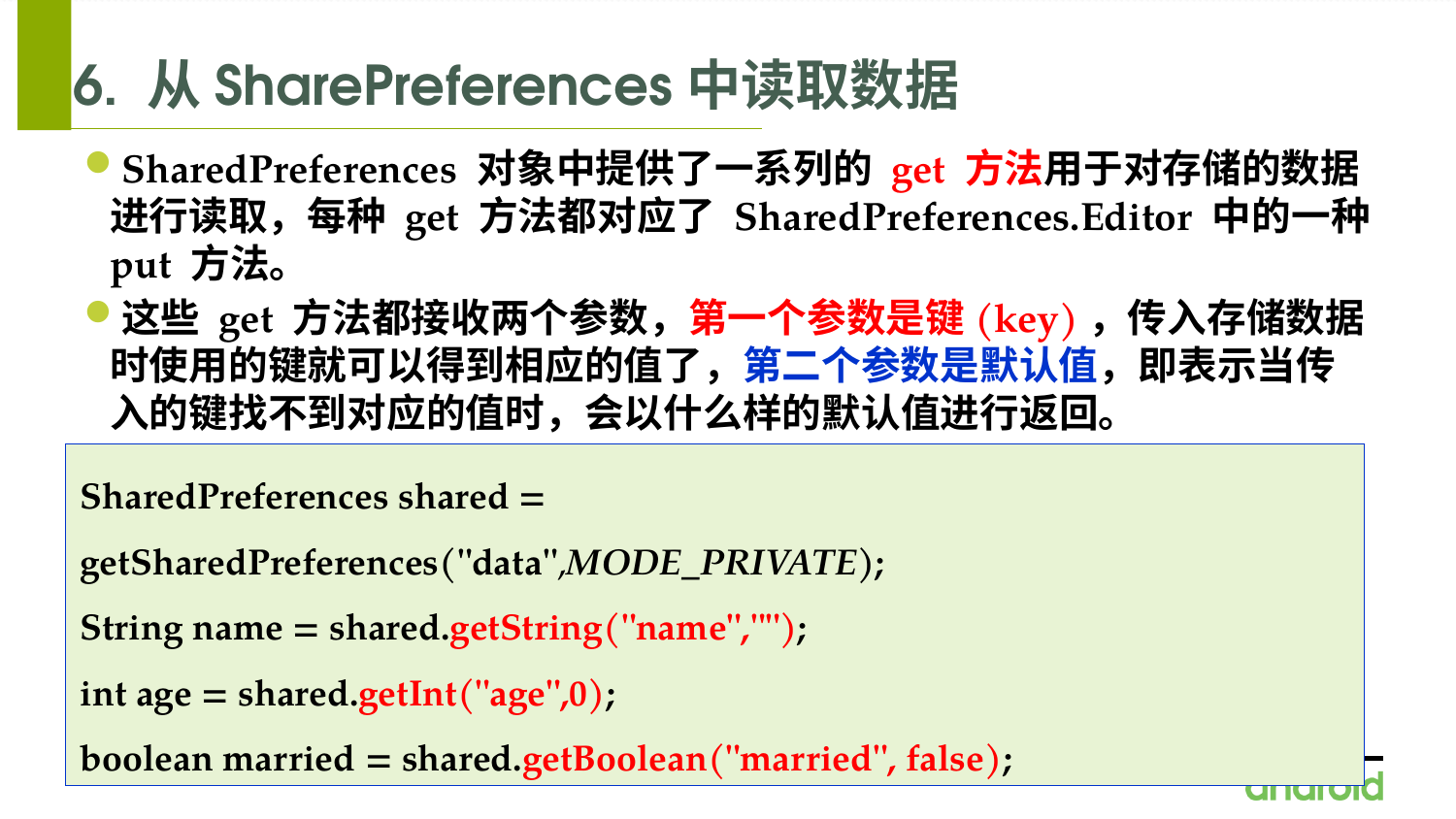

# 6. 从SharePreferences中读取数据
SharedPreferences 对象中提供了一系列的 get 方法用于对存储的数据进行读取，每种 get 方法都对应了 SharedPreferences.Editor 中的一种 put 方法。
这些 get 方法都接收两个参数，第一个参数是键(key)，传入存储数据时使用的键就可以得到相应的值了，第二个参数是默认值，即表示当传入的键找不到对应的值时，会以什么样的默认值进行返回。
SharedPreferences shared = getSharedPreferences("data",MODE_PRIVATE);
String name = shared.getString("name","");
int age = shared.getInt("age",0);
boolean married = shared.getBoolean("married", false);